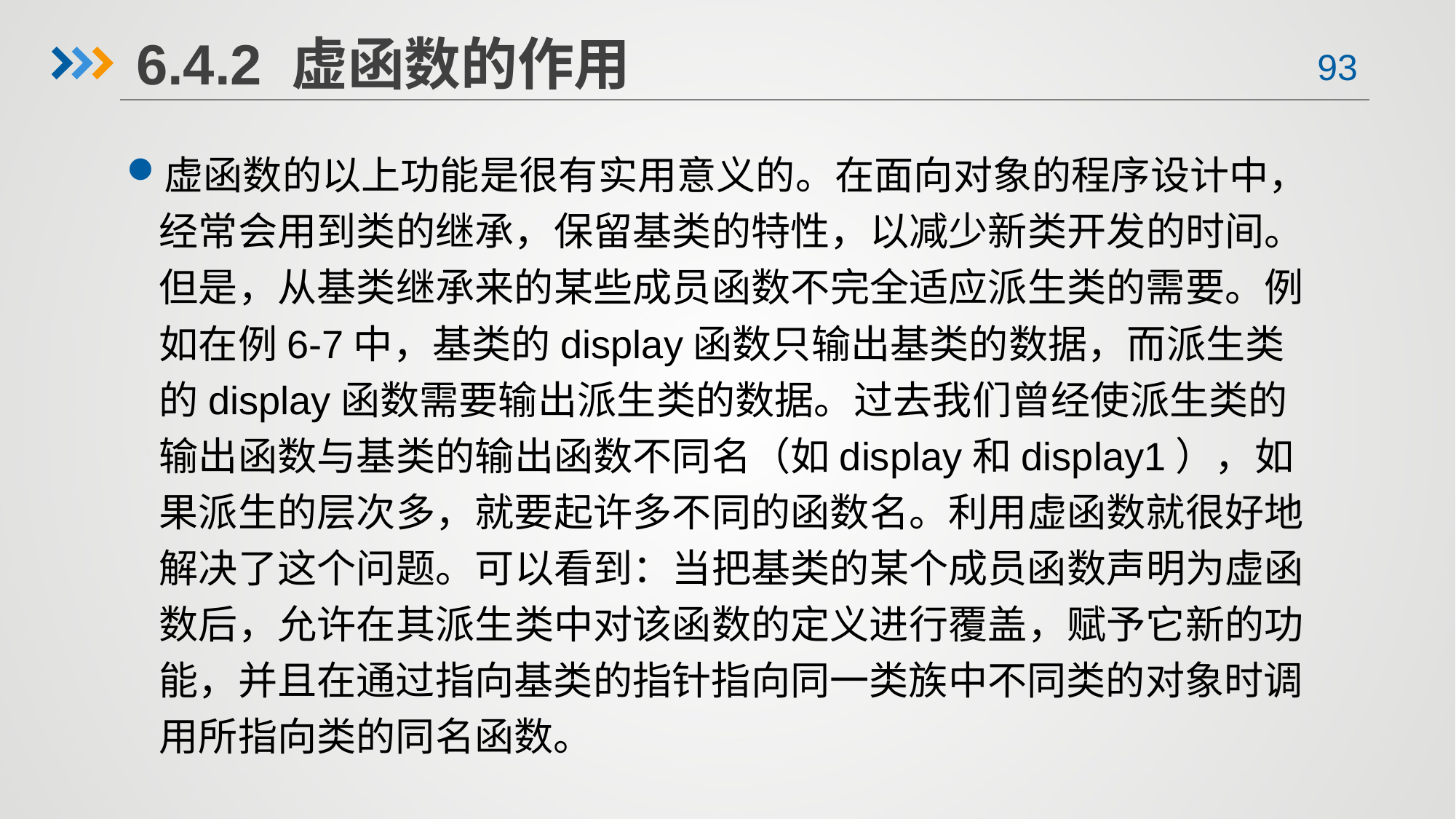

6.4.2 虚函数的作用
虚函数的以上功能是很有实用意义的。在面向对象的程序设计中，经常会用到类的继承，保留基类的特性，以减少新类开发的时间。但是，从基类继承来的某些成员函数不完全适应派生类的需要。例如在例6-7中，基类的display函数只输出基类的数据，而派生类的display函数需要输出派生类的数据。过去我们曾经使派生类的输出函数与基类的输出函数不同名（如display和display1），如果派生的层次多，就要起许多不同的函数名。利用虚函数就很好地解决了这个问题。可以看到：当把基类的某个成员函数声明为虚函数后，允许在其派生类中对该函数的定义进行覆盖，赋予它新的功能，并且在通过指向基类的指针指向同一类族中不同类的对象时调用所指向类的同名函数。